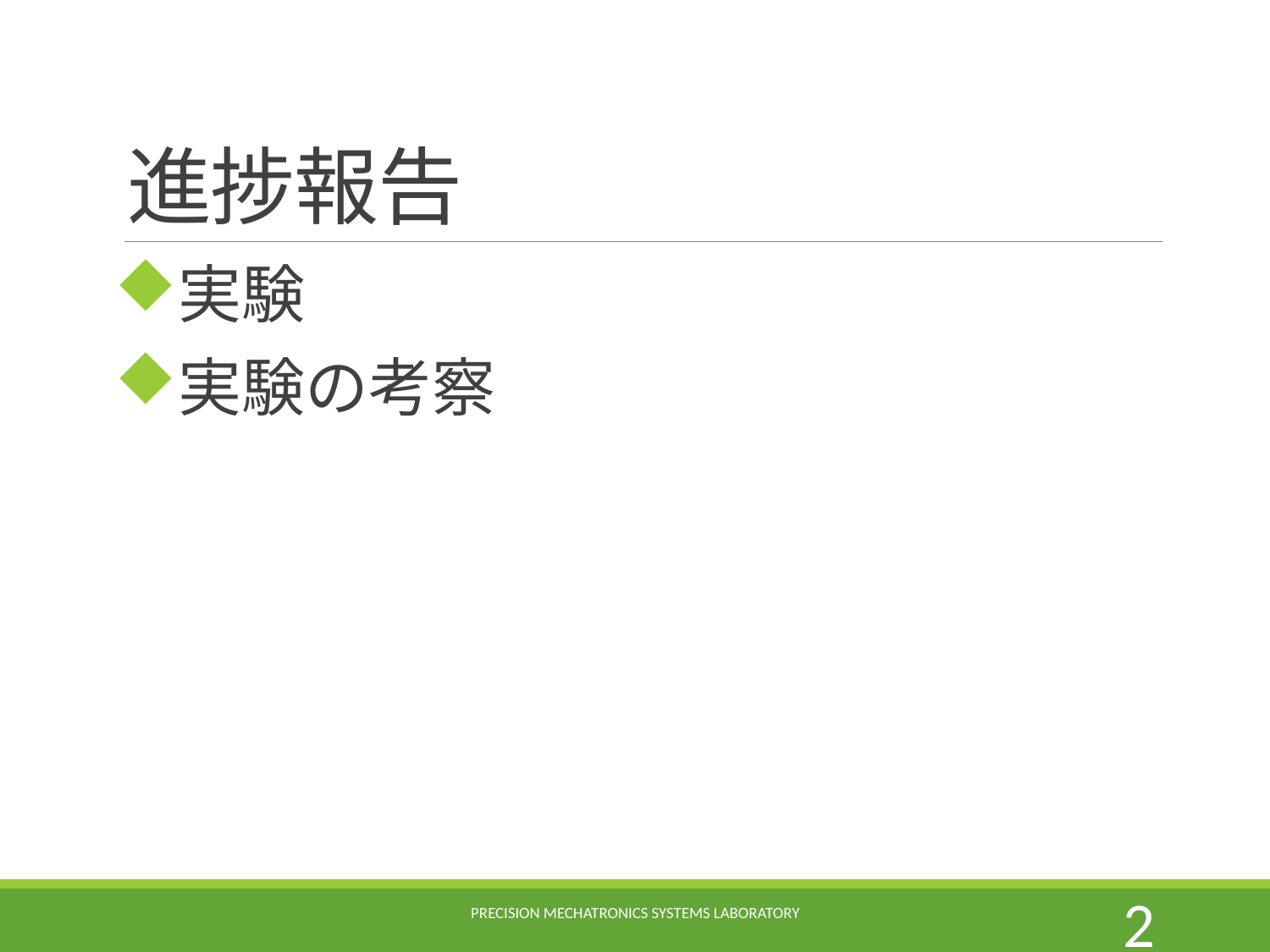

# 進捗報告
実験
実験の考察
Precision Mechatronics Systems Laboratory

2